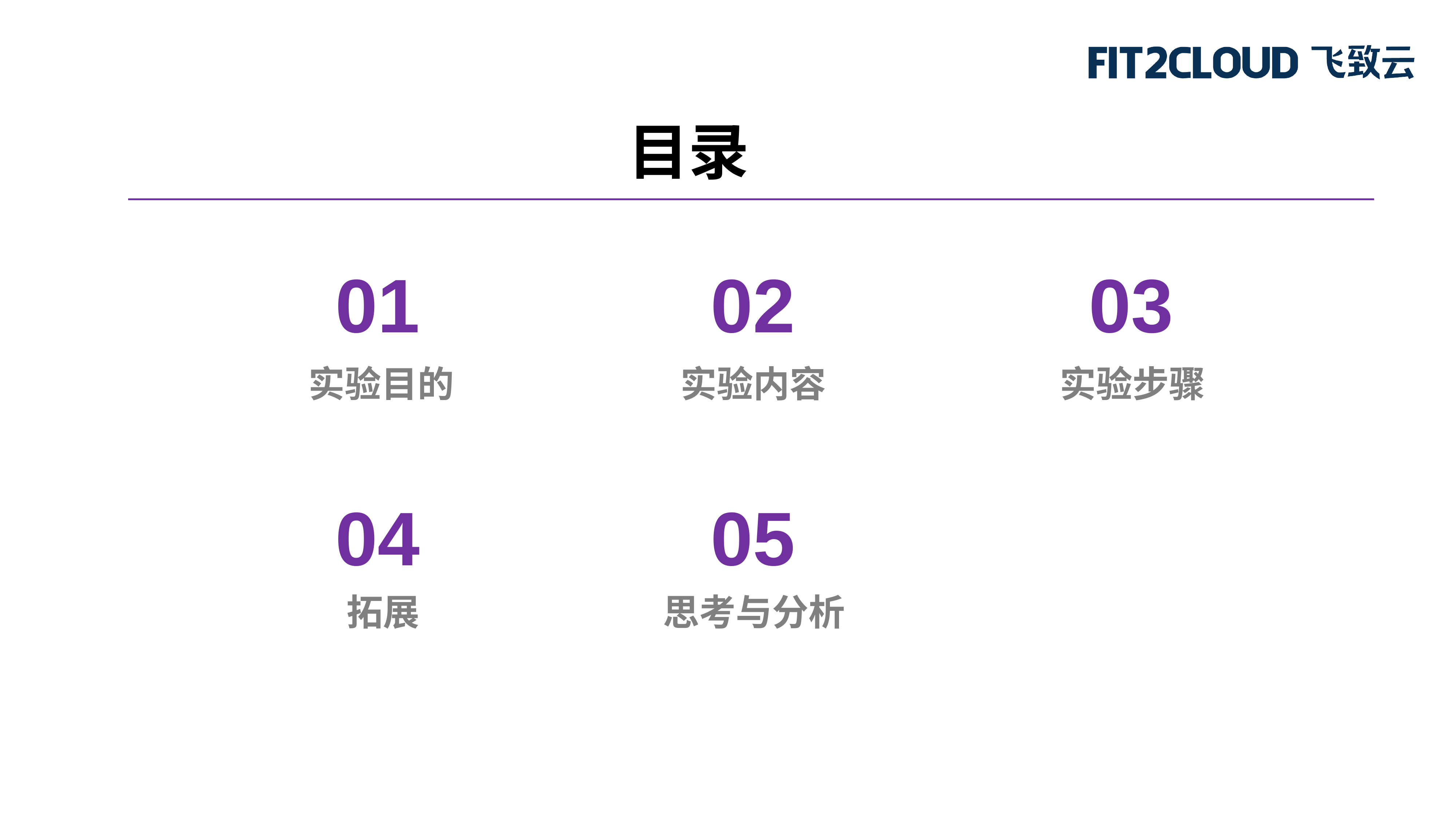

目录
01
02
03
实验目的
实验内容
实验步骤
04
05
思考与分析
拓展